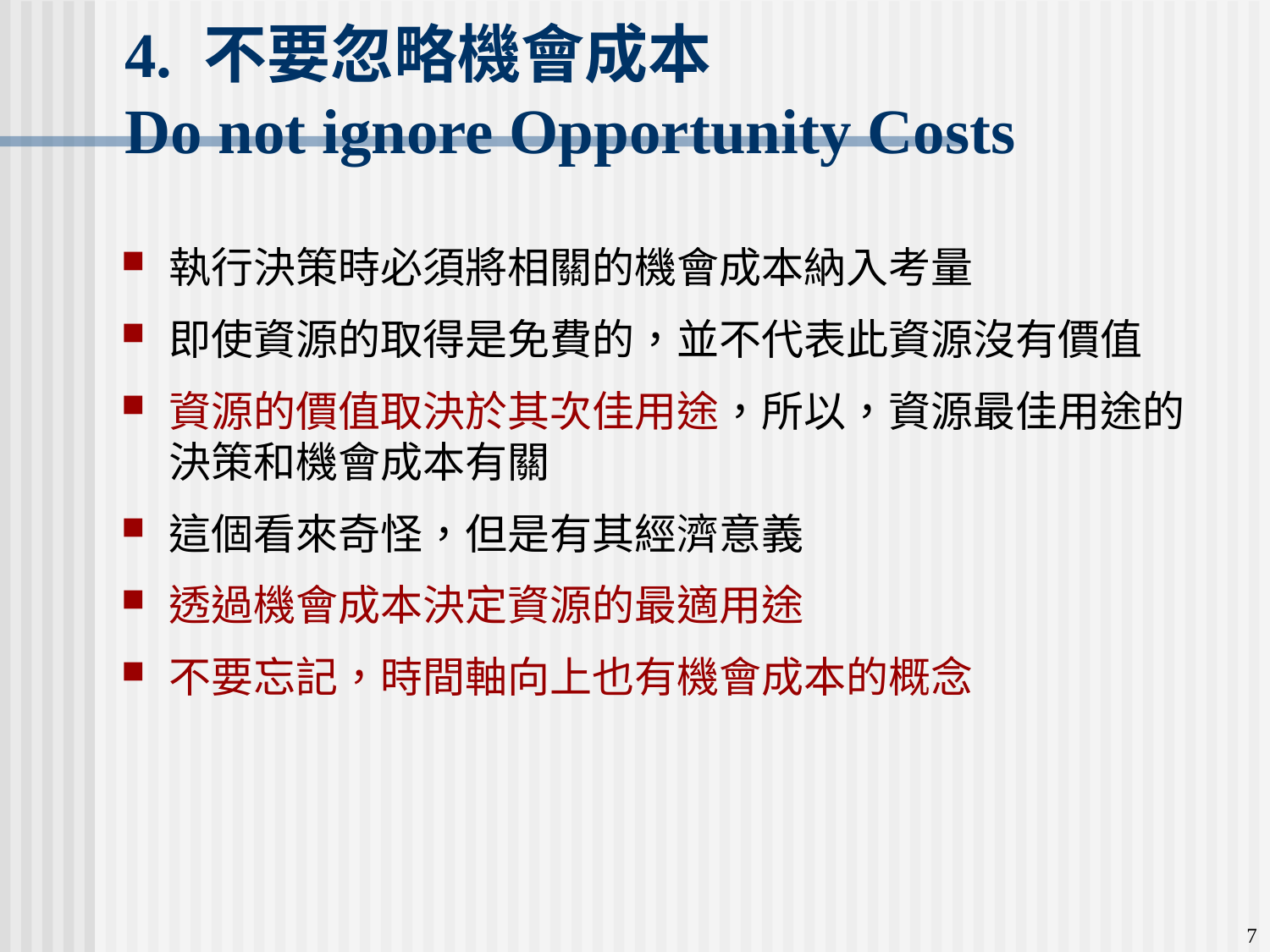

4. 不要忽略機會成本
Do not ignore Opportunity Costs
執行決策時必須將相關的機會成本納入考量
即使資源的取得是免費的，並不代表此資源沒有價值
資源的價值取決於其次佳用途，所以，資源最佳用途的決策和機會成本有關
這個看來奇怪，但是有其經濟意義
透過機會成本決定資源的最適用途
不要忘記，時間軸向上也有機會成本的概念
7